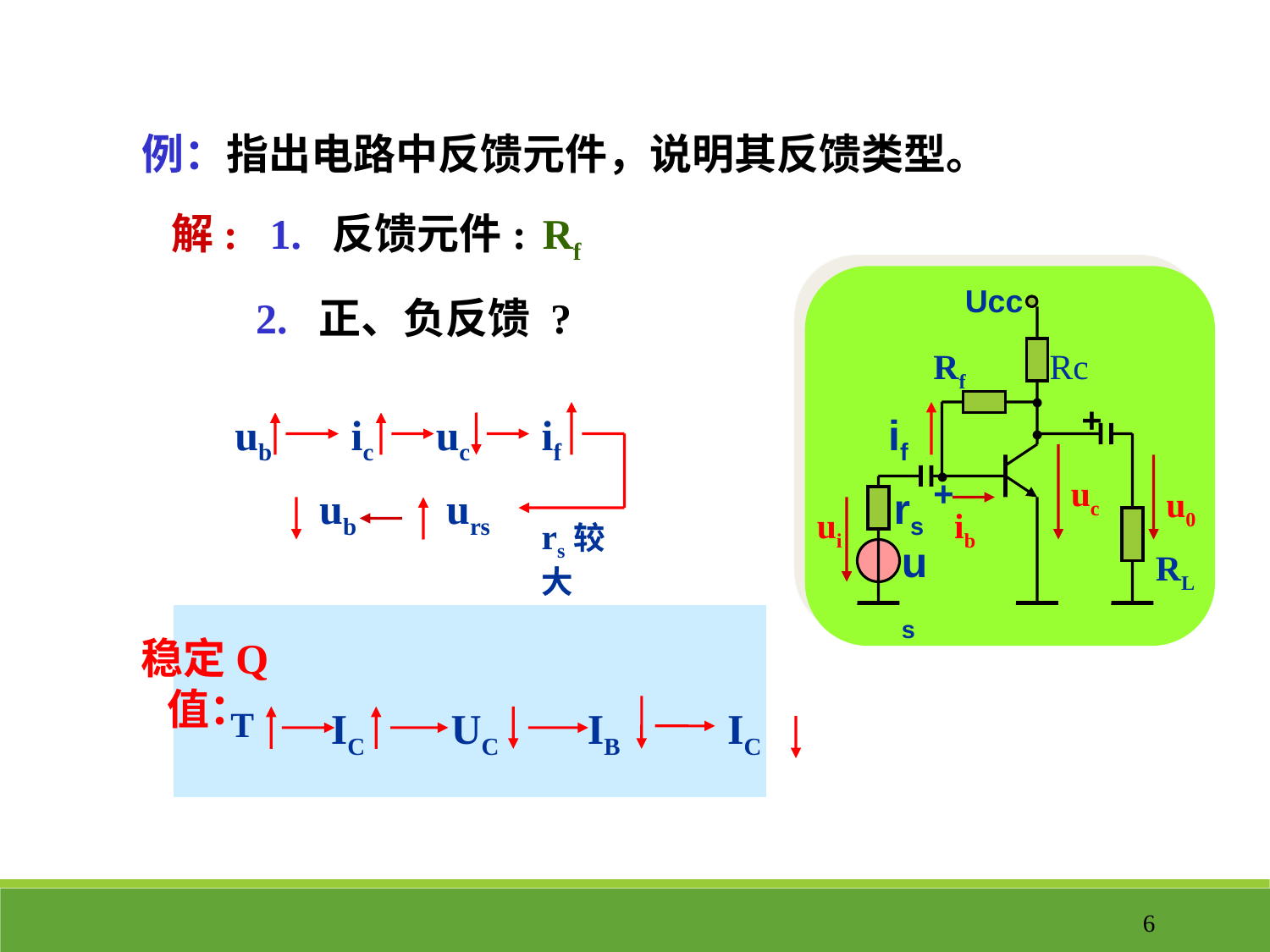

例：指出电路中反馈元件，说明其反馈类型。
解:   1.  反馈元件:
Rf

Ucc

Rf

Rc
·

·
+
if

·

+
uc

rs

u0

ui

ib

us

RL

2.  正、负反馈 ?
ub

ic

uc

if

rs较大
ub

urs

   由分析可知，当信号源内阻较大时，反馈使输入量减少，故为负反馈。

稳定Q值：
T

IC

UC

IB

IC

6